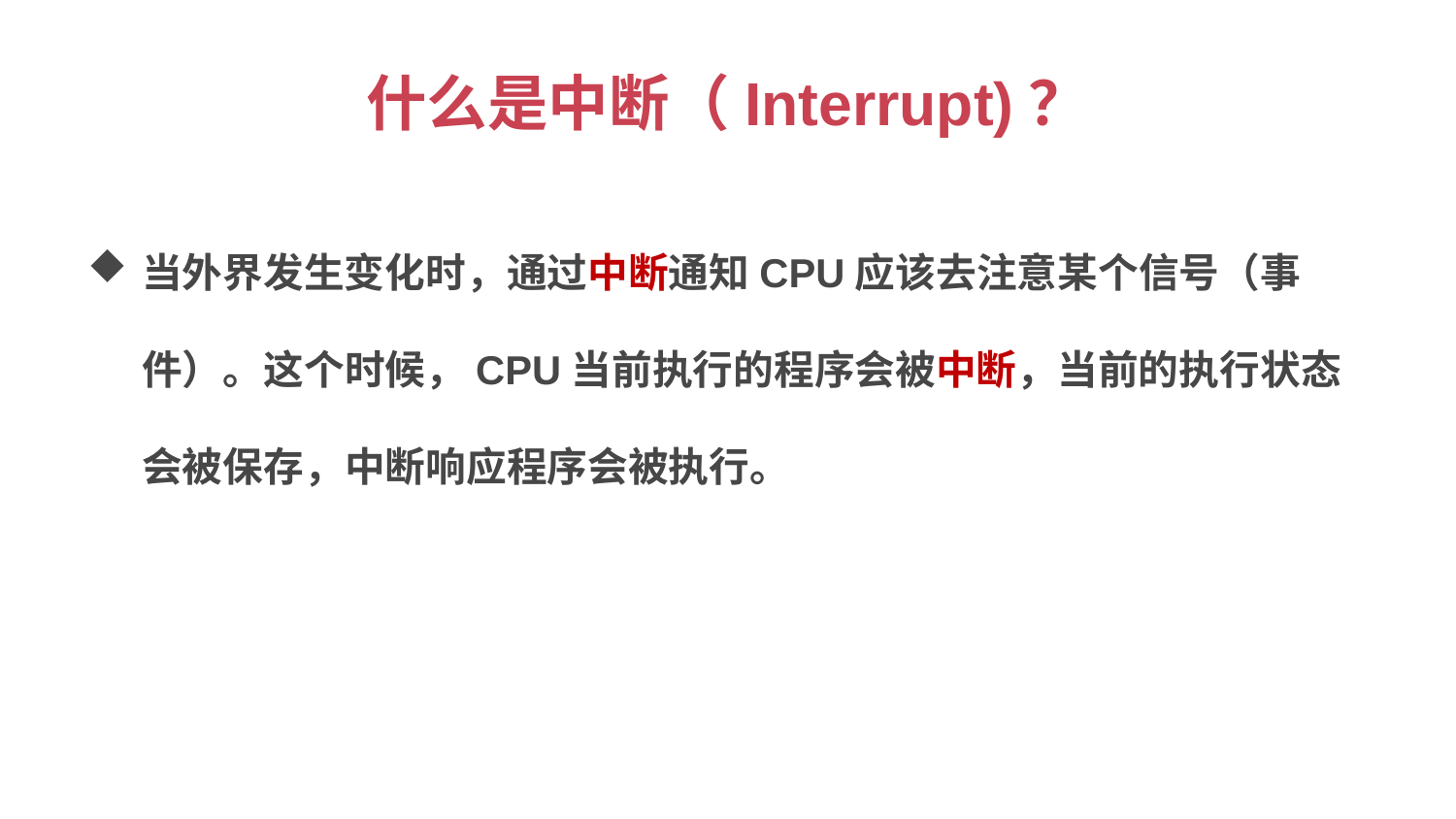

# 什么是中断（Interrupt)？
当外界发生变化时，通过中断通知CPU应该去注意某个信号（事件）。这个时候，CPU当前执行的程序会被中断，当前的执行状态会被保存，中断响应程序会被执行。